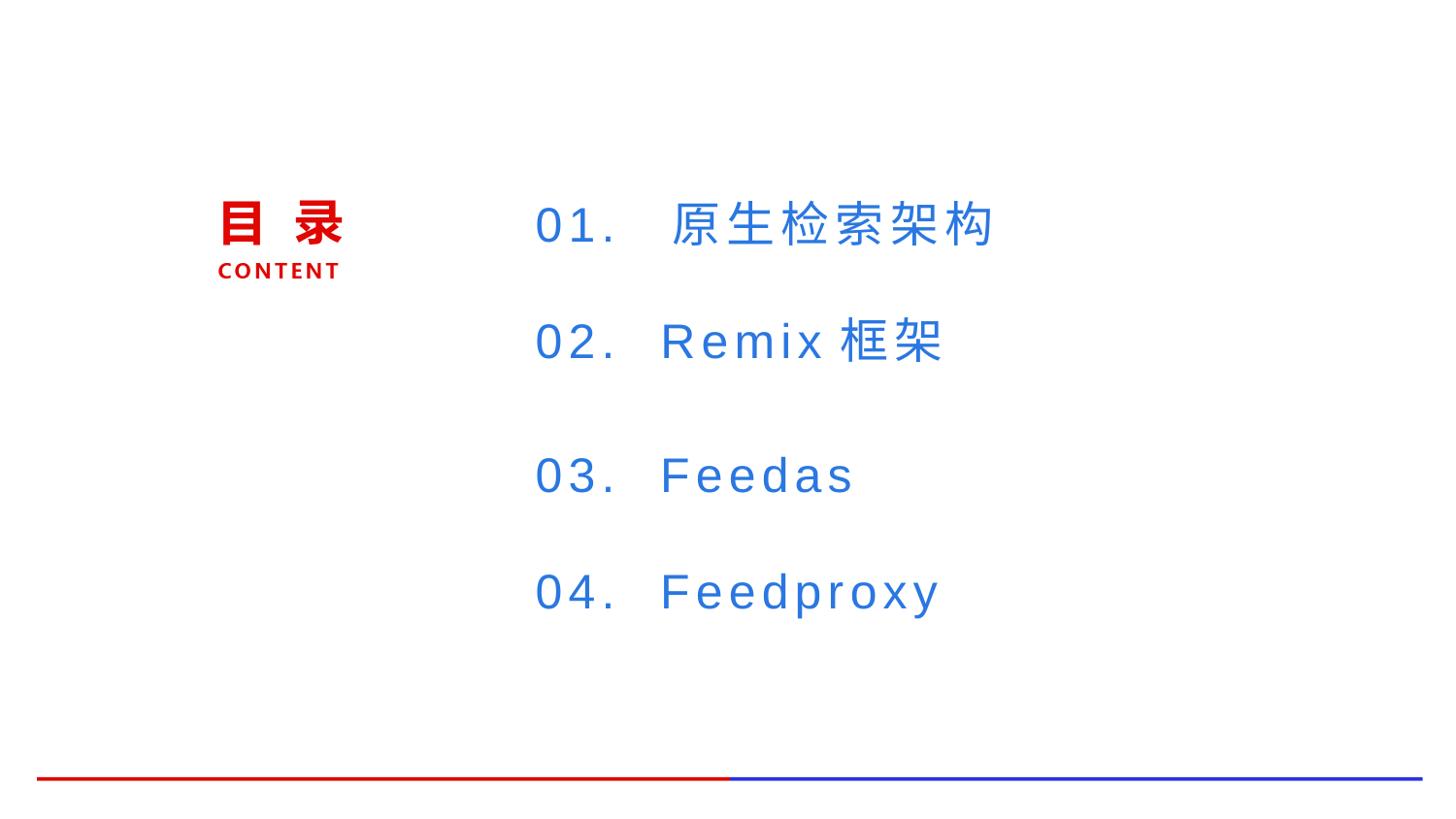

01.  原生检索架构

02.  Remix框架

03.  Feedas

04.  Feedproxy